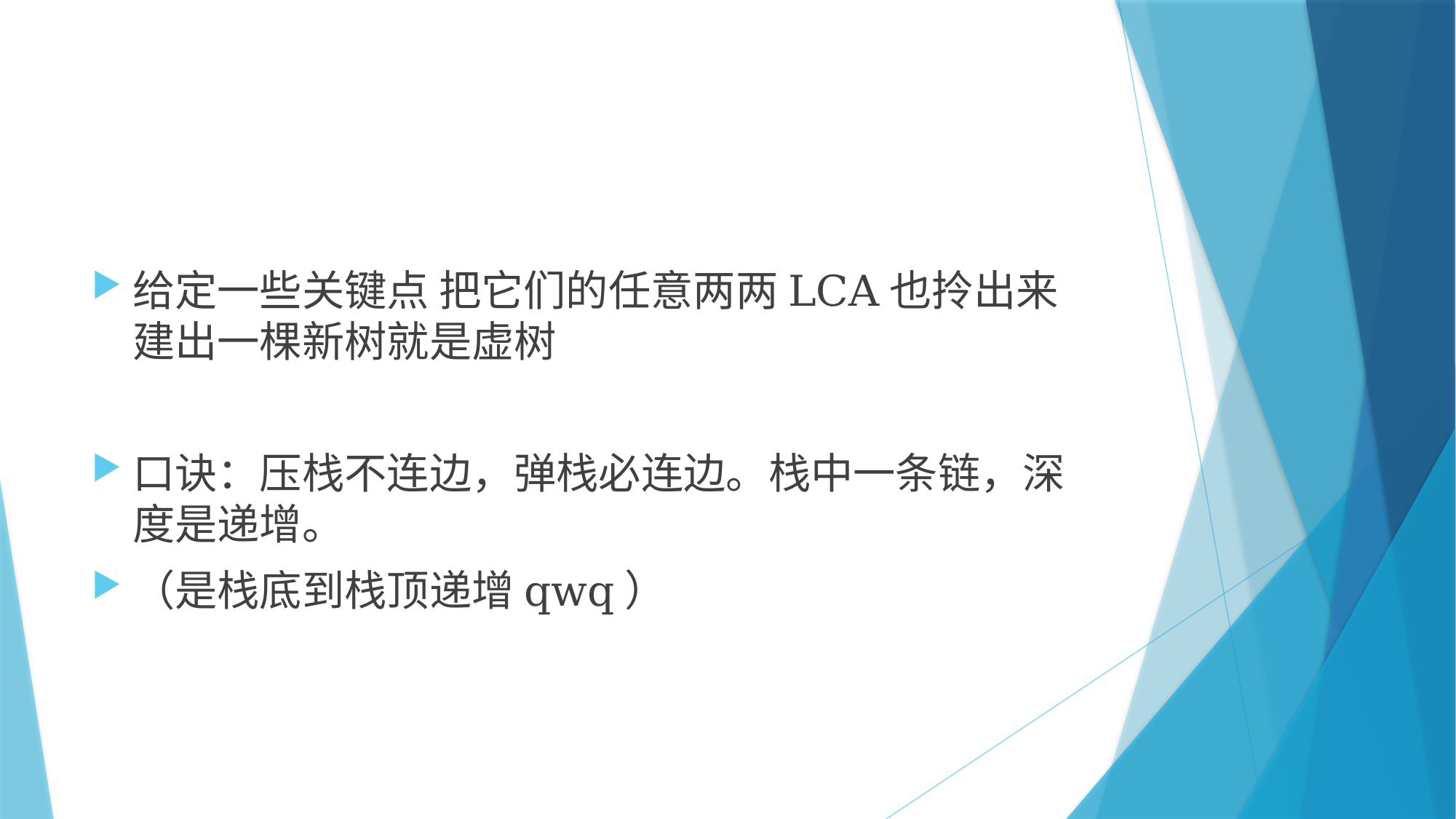

#
给定一些关键点 把它们的任意两两LCA也拎出来建出一棵新树就是虚树

口诀：压栈不连边，弹栈必连边。栈中一条链，深度是递增。
（是栈底到栈顶递增qwq）